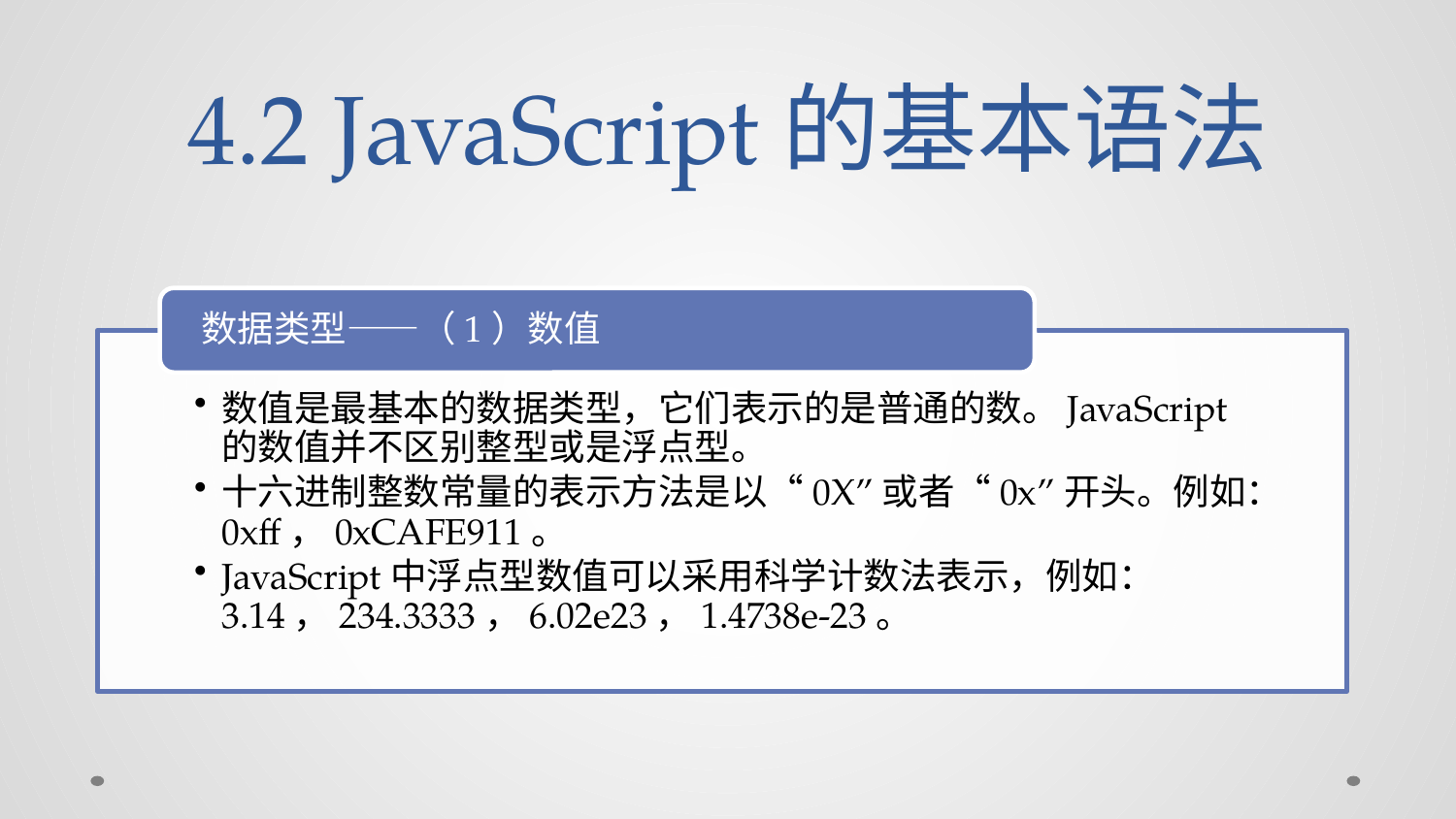

# 4.2 JavaScript的基本语法
数值是最基本的数据类型，它们表示的是普通的数。JavaScript的数值并不区别整型或是浮点型。
十六进制整数常量的表示方法是以“0X”或者“0x”开头。例如：0xff，0xCAFE911。
JavaScript中浮点型数值可以采用科学计数法表示，例如：3.14，234.3333，6.02e23，1.4738e-23。
数据类型——（1）数值